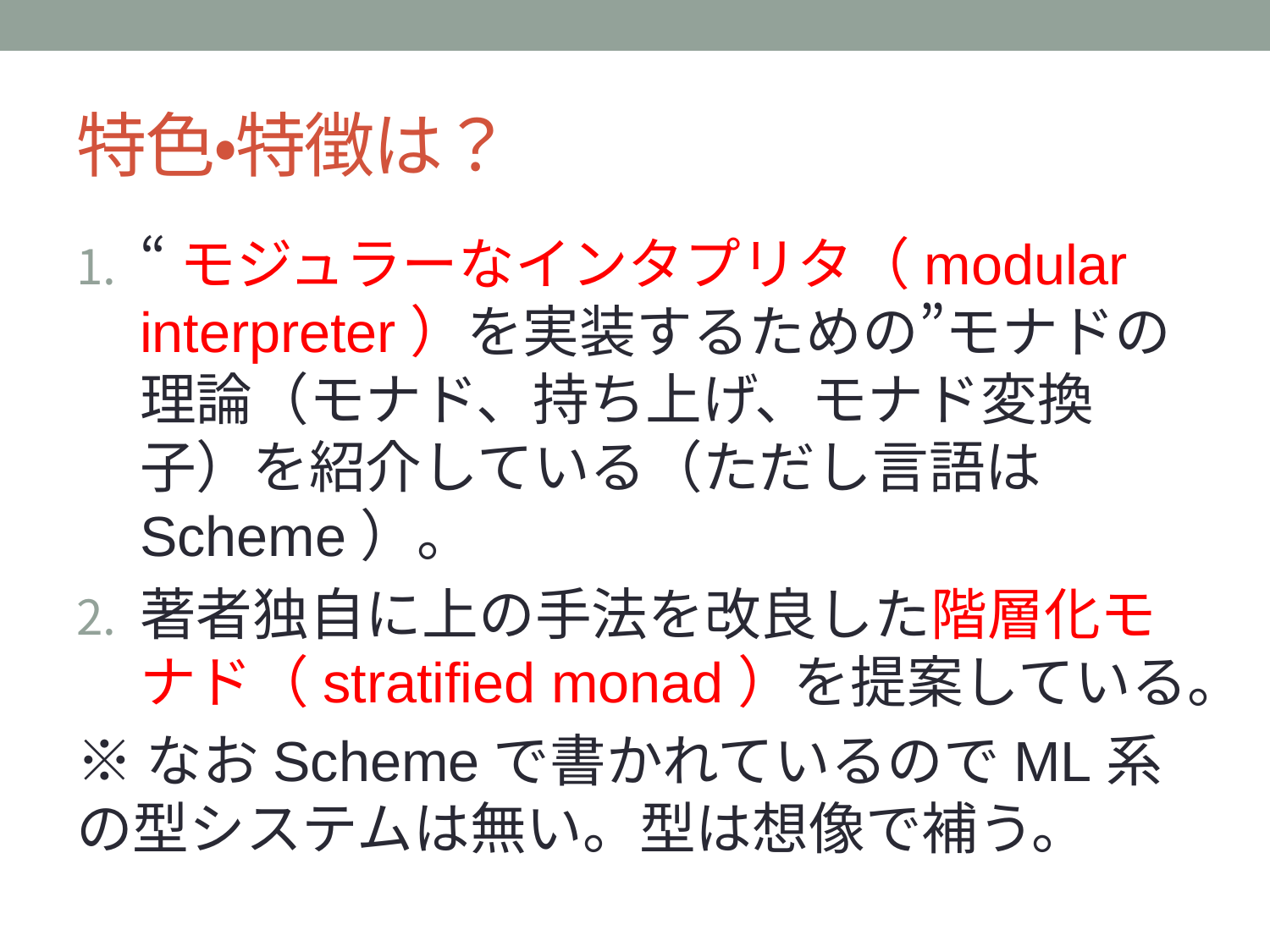

# 特色・特徴は？
“モジュラーなインタプリタ（modular interpreter）を実装するための”モナドの理論（モナド、持ち上げ、モナド変換子）を紹介している（ただし言語はScheme）。
著者独自に上の手法を改良した階層化モナド（stratified monad）を提案している。
※なおSchemeで書かれているのでML系の型システムは無い。型は想像で補う。